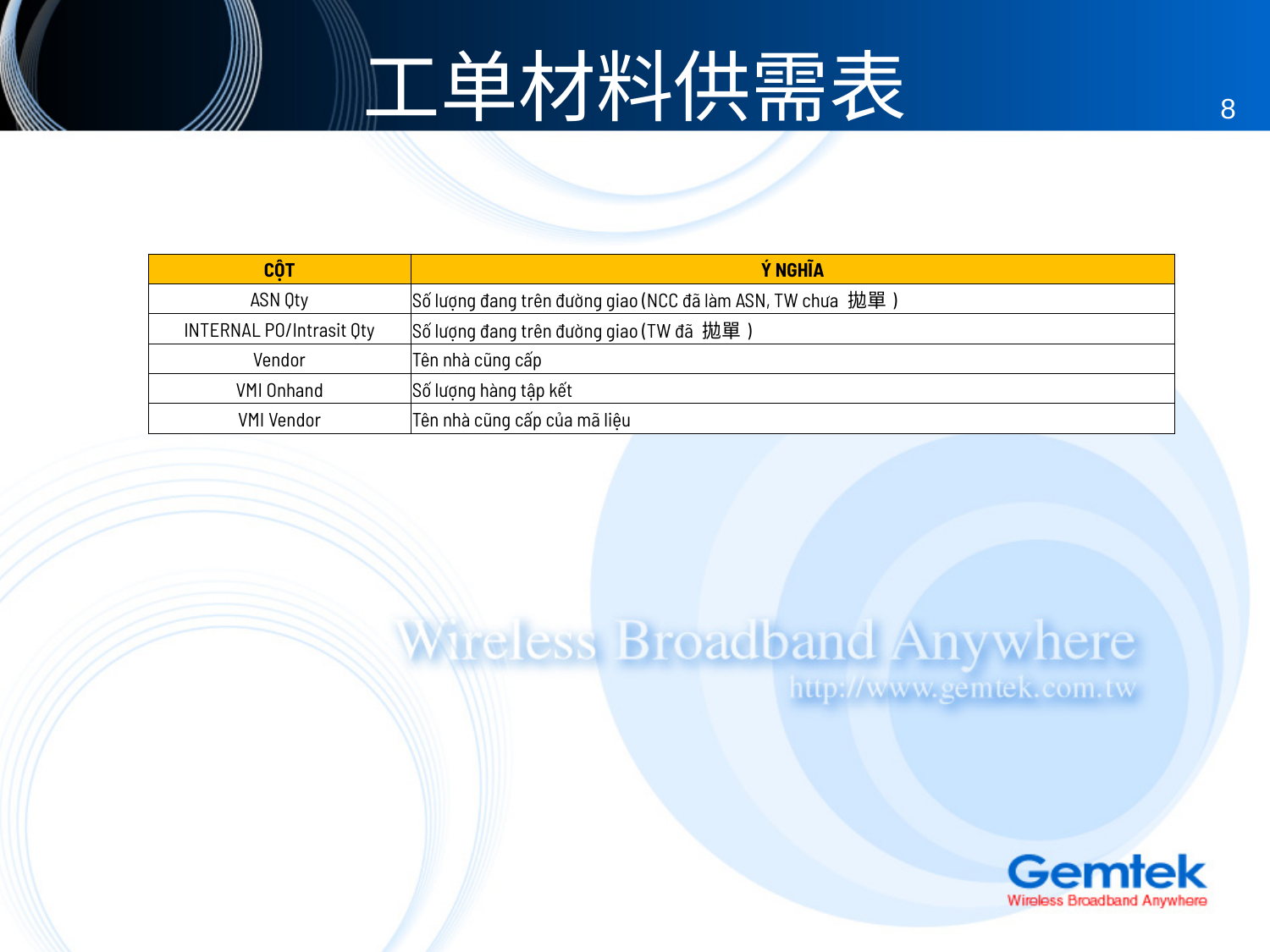

# 工单材料供需表
8
| CỘT | Ý NGHĨA |
| --- | --- |
| ASN Qty | Số lượng đang trên đường giao (NCC đã làm ASN, TW chưa 拋單) |
| INTERNAL PO/Intrasit Qty | Số lượng đang trên đường giao (TW đã 拋單) |
| Vendor | Tên nhà cũng cấp |
| VMI Onhand | Số lượng hàng tập kết |
| VMI Vendor | Tên nhà cũng cấp của mã liệu |